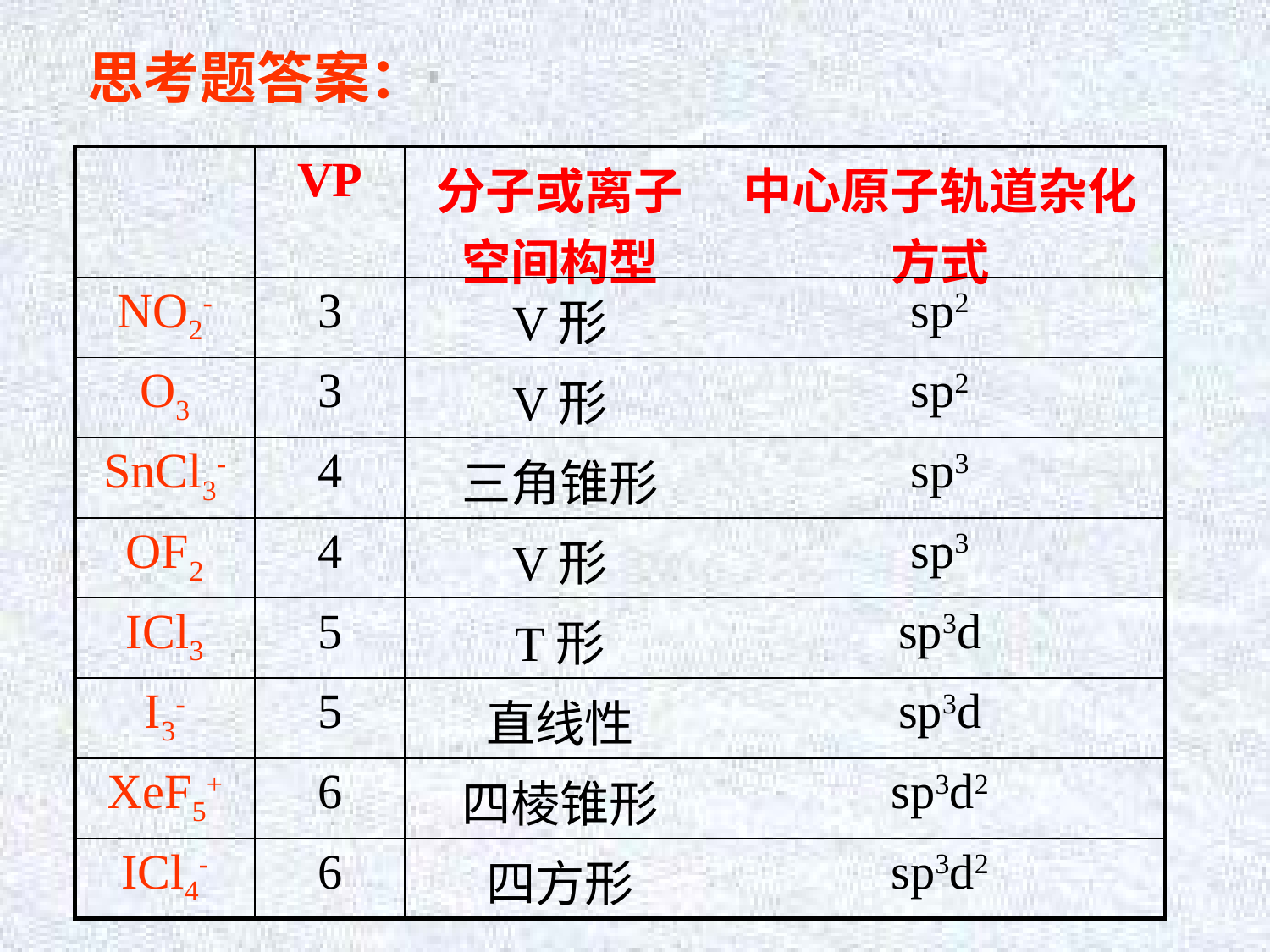

思考题答案：
|  | VP | 分子或离子空间构型 | 中心原子轨道杂化方式 |
| --- | --- | --- | --- |
| NO2- | 3 | V形 | sp2 |
| O3 | 3 | V形 | sp2 |
| SnCl3- | 4 | 三角锥形 | sp3 |
| OF2 | 4 | V形 | sp3 |
| ICl3 | 5 | T形 | sp3d |
| I3- | 5 | 直线性 | sp3d |
| XeF5+ | 6 | 四棱锥形 | sp3d2 |
| ICl4- | 6 | 四方形 | sp3d2 |